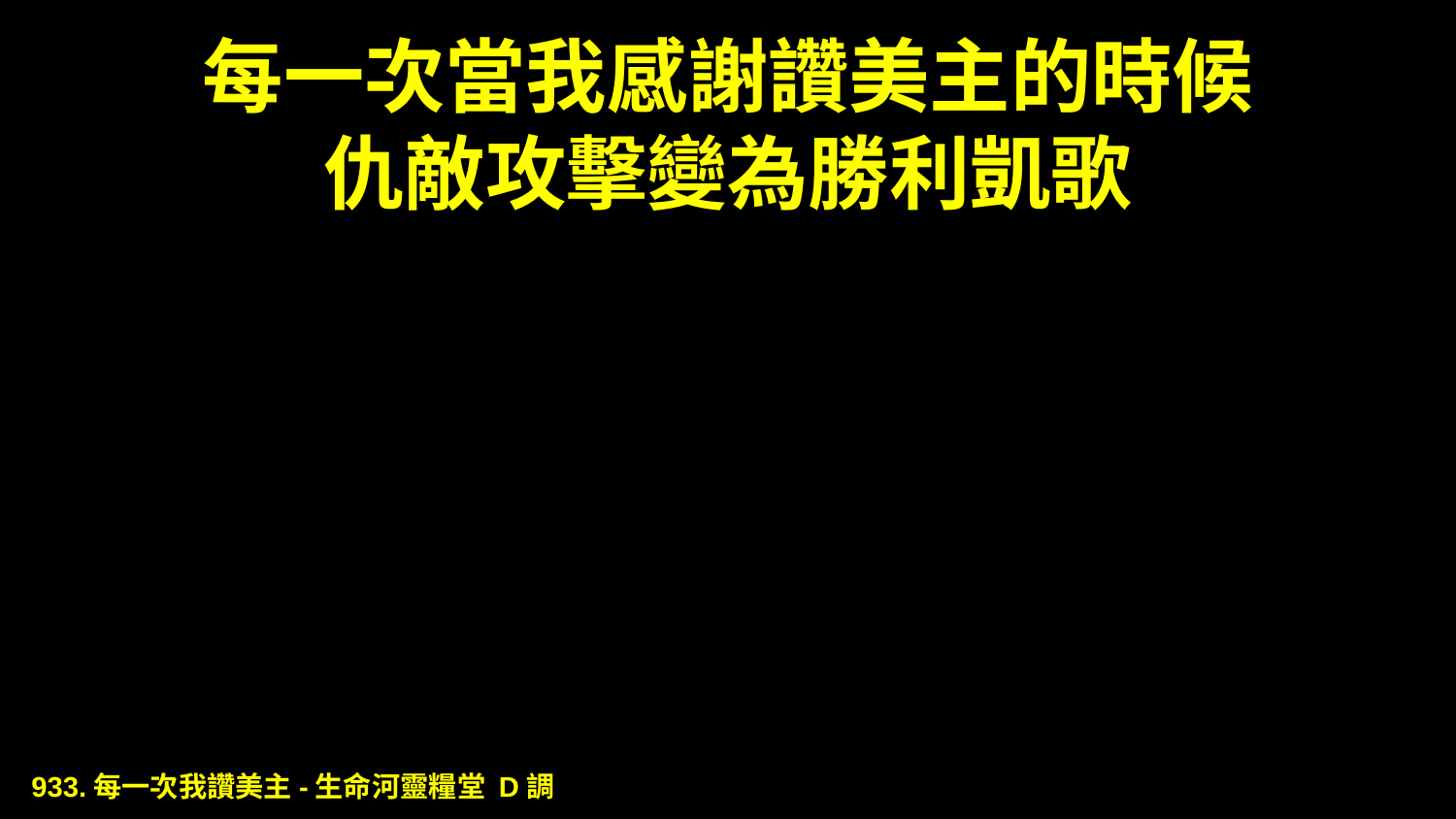

# 每一次當我感謝讚美主的時候 仇敵攻擊變為勝利凱歌
933.每一次我讚美主-生命河靈糧堂 D調